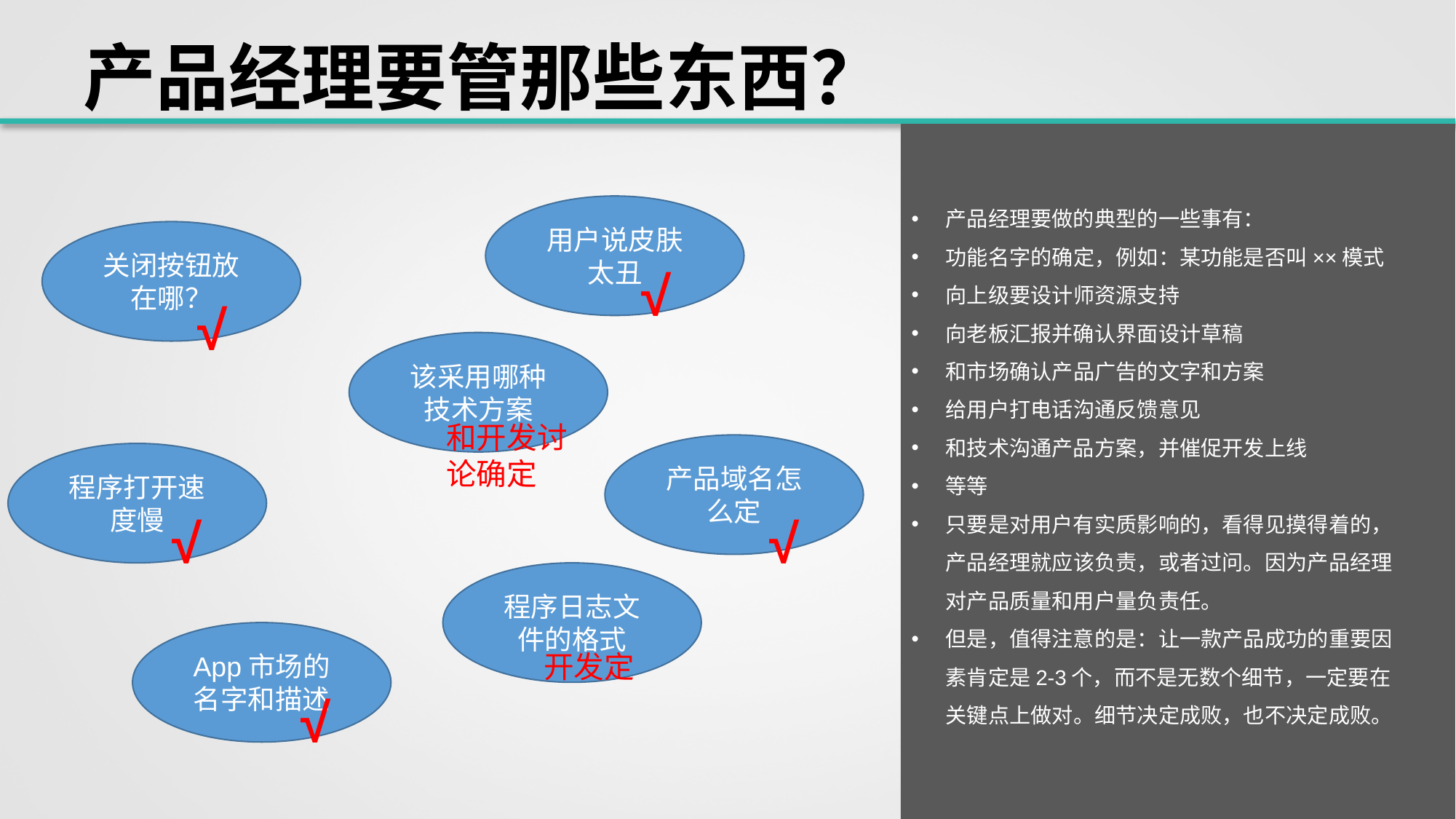

# 产品经理要管那些东西？

产品经理要做的典型的一些事有：
功能名字的确定，例如：某功能是否叫××模式
向上级要设计师资源支持
向老板汇报并确认界面设计草稿
和市场确认产品广告的文字和方案
给用户打电话沟通反馈意见
和技术沟通产品方案，并催促开发上线
等等
只要是对用户有实质影响的，看得见摸得着的，产品经理就应该负责，或者过问。因为产品经理对产品质量和用户量负责任。
但是，值得注意的是：让一款产品成功的重要因素肯定是2-3个，而不是无数个细节，一定要在关键点上做对。细节决定成败，也不决定成败。

用户说皮肤太丑
关闭按钮放在哪？
√
√
该采用哪种技术方案
和开发讨论确定
产品域名怎么定
程序打开速度慢
√
√
程序日志文件的格式
App市场的名字和描述
开发定
√